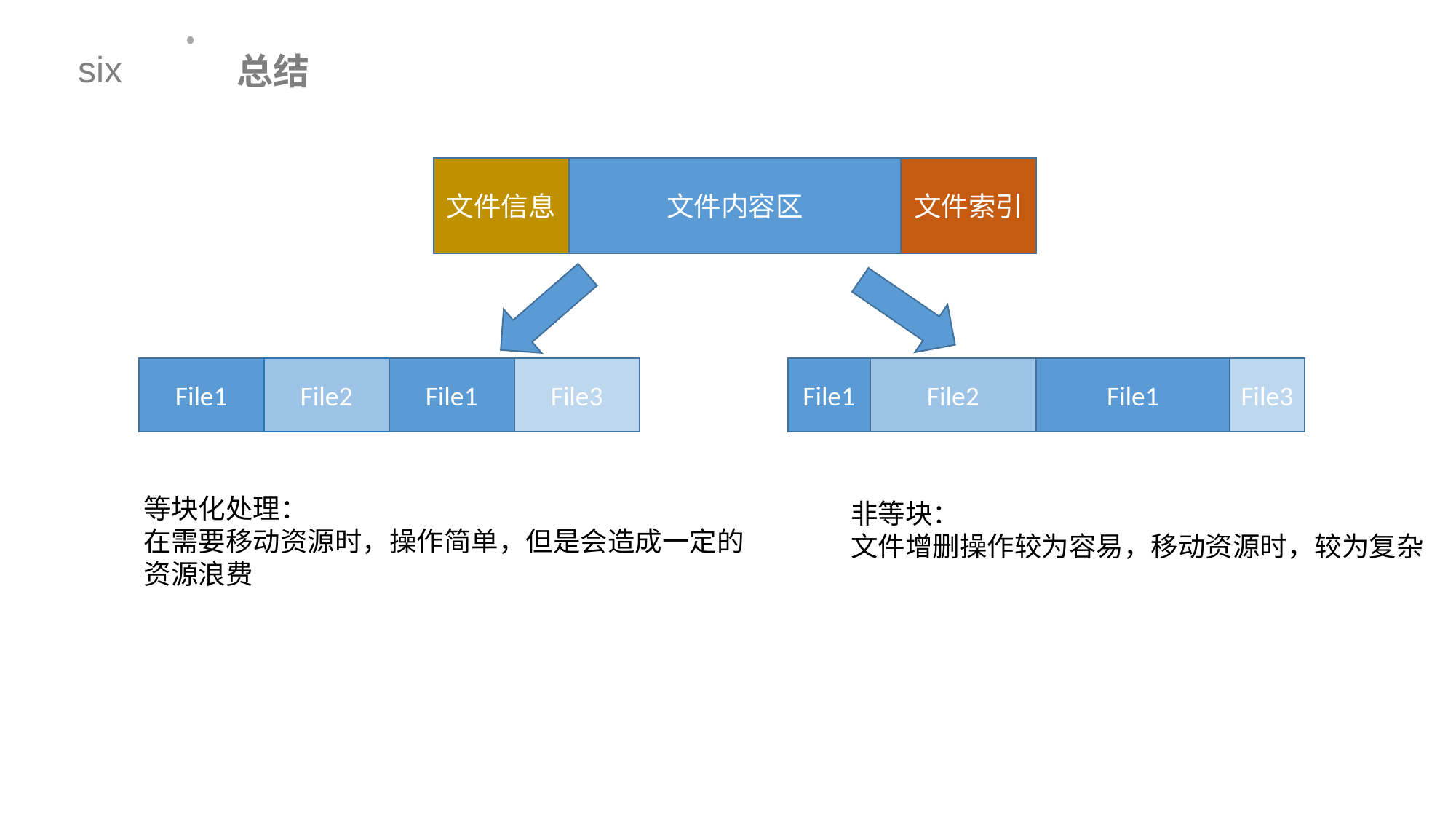

总结

six
文件信息
文件内容区
文件索引

File1
File2
File1
File3
File1
File2
File1
File3
等块化处理：
在需要移动资源时，操作简单，但是会造成一定的
资源浪费
非等块：
文件增删操作较为容易，移动资源时，较为复杂